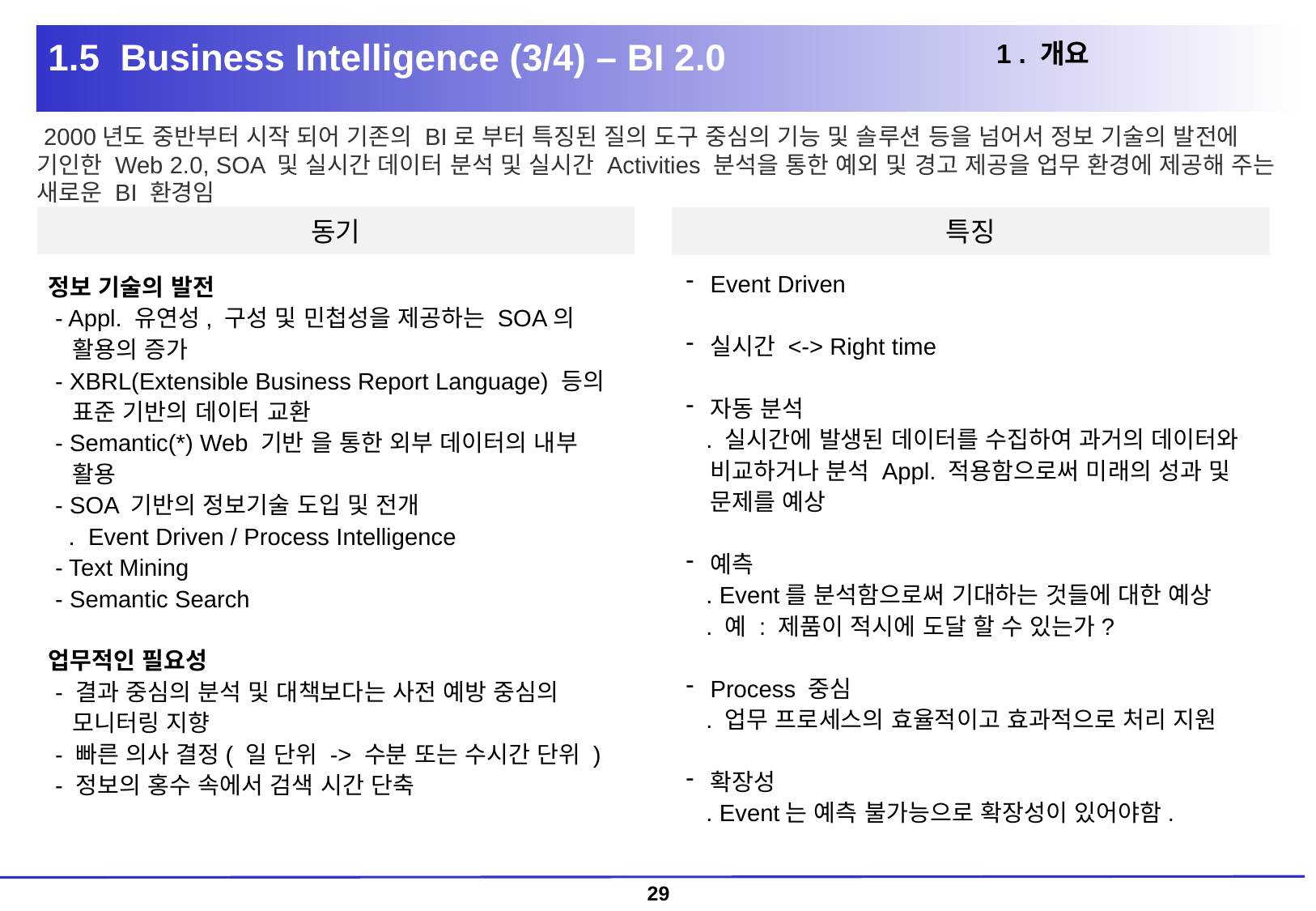

1 . 개요
1.5  Business Intelligence (3/4) – BI 2.0
 2000년도 중반부터 시작 되어 기존의 BI로 부터 특징된 질의 도구 중심의 기능 및 솔루션 등을 넘어서 정보 기술의 발전에 기인한 Web 2.0, SOA 및 실시간 데이터 분석 및 실시간 Activities 분석을 통한 예외 및 경고 제공을 업무 환경에 제공해 주는 새로운 BI 환경임
동기
특징
Event Driven

실시간 <-> Right time

자동 분석
   . 실시간에 발생된 데이터를 수집하여 과거의 데이터와 비교하거나 분석 Appl. 적용함으로써 미래의 성과 및 문제를 예상

예측
   . Event를 분석함으로써 기대하는 것들에 대한 예상
   . 예 : 제품이 적시에 도달 할 수 있는가?

Process 중심
   . 업무 프로세스의 효율적이고 효과적으로 처리 지원

확장성
   . Event는 예측 불가능으로 확장성이 있어야함.
정보 기술의 발전
 - Appl. 유연성, 구성 및 민첩성을 제공하는 SOA의 활용의 증가
 - XBRL(Extensible Business Report Language) 등의 표준 기반의 데이터 교환
 - Semantic(*) Web 기반 을 통한 외부 데이터의 내부 활용
 - SOA 기반의 정보기술 도입 및 전개
   .  Event Driven / Process Intelligence
 - Text Mining
 - Semantic Search

업무적인 필요성
 - 결과 중심의 분석 및 대책보다는 사전 예방 중심의 모니터링 지향
 - 빠른 의사 결정( 일 단위 -> 수분 또는 수시간 단위 )
 - 정보의 홍수 속에서 검색 시간 단축